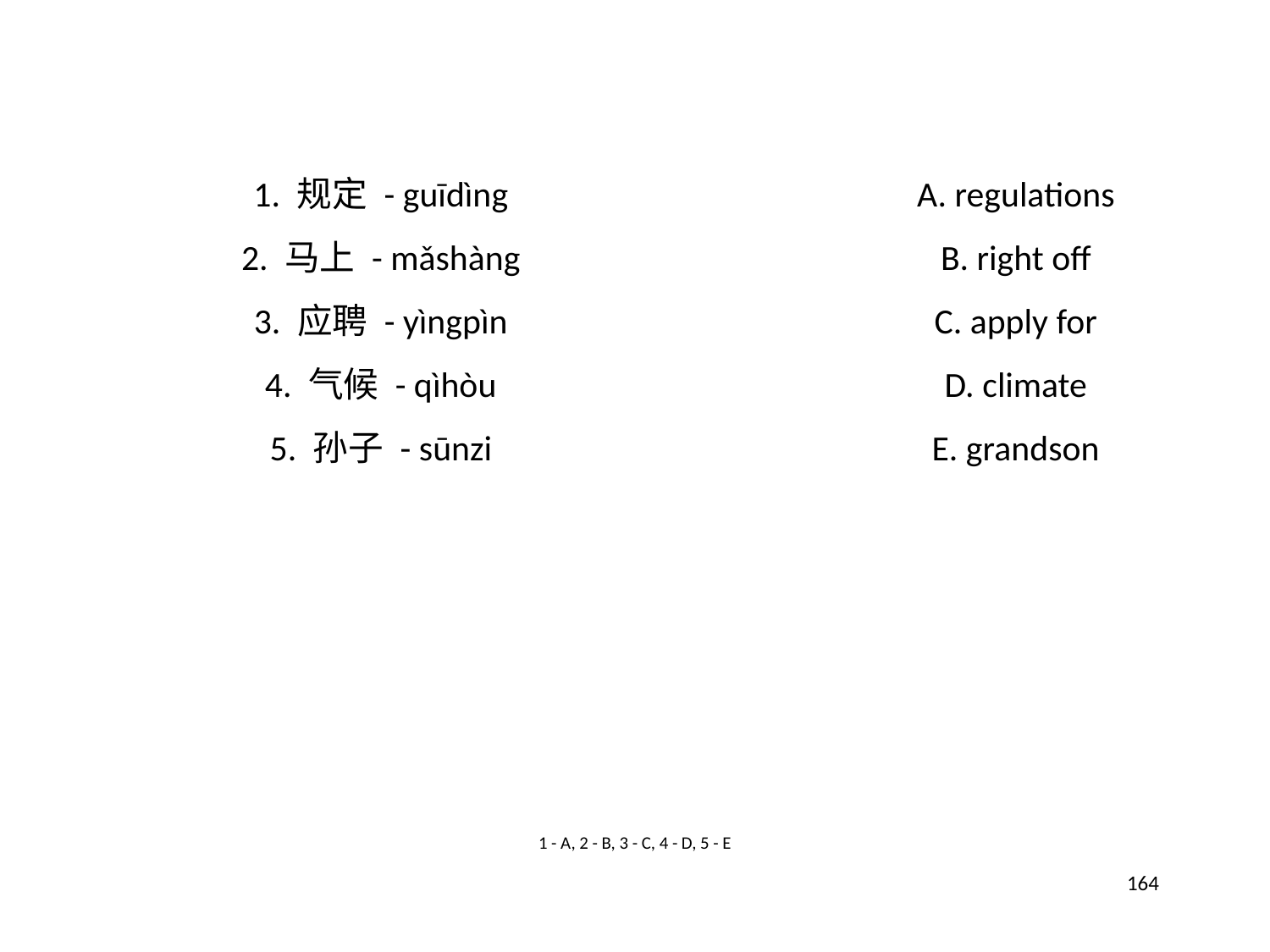

1. 规定 - guīdìng

A. regulations

2. 马上 - mǎshàng

B. right off

3. 应聘 - yìngpìn

C. apply for

4. 气候 - qìhòu

D. climate

5. 孙子 - sūnzi

E. grandson
1 - A, 2 - B, 3 - C, 4 - D, 5 - E

164